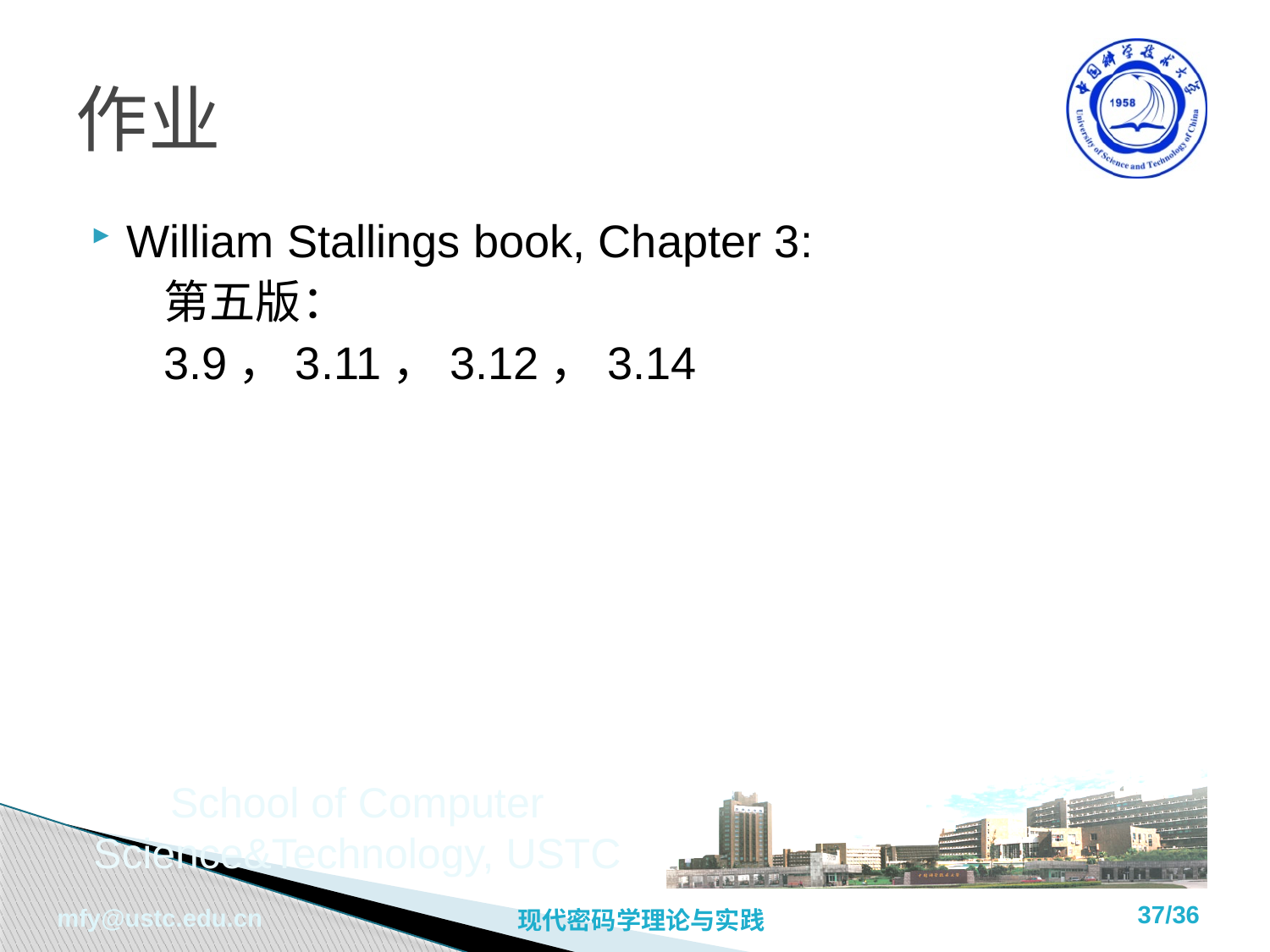

# 作业
William Stallings book, Chapter 3:
第五版：
3.9，3.11，3.12，3.14